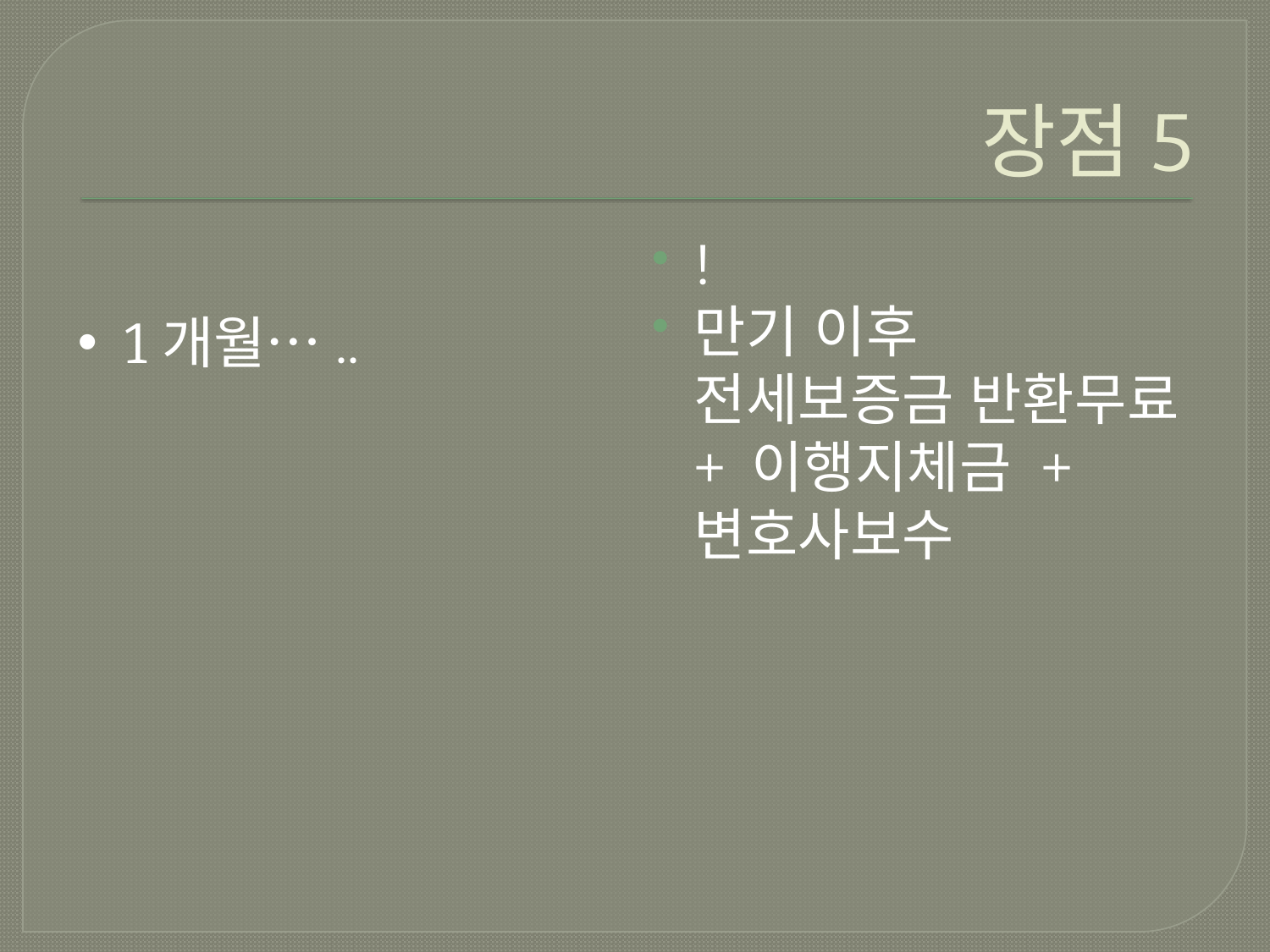

# 장점5

1개월…..

!
만기 이후 전세보증금 반환	무료 + 이행지체금 + 변호사보수